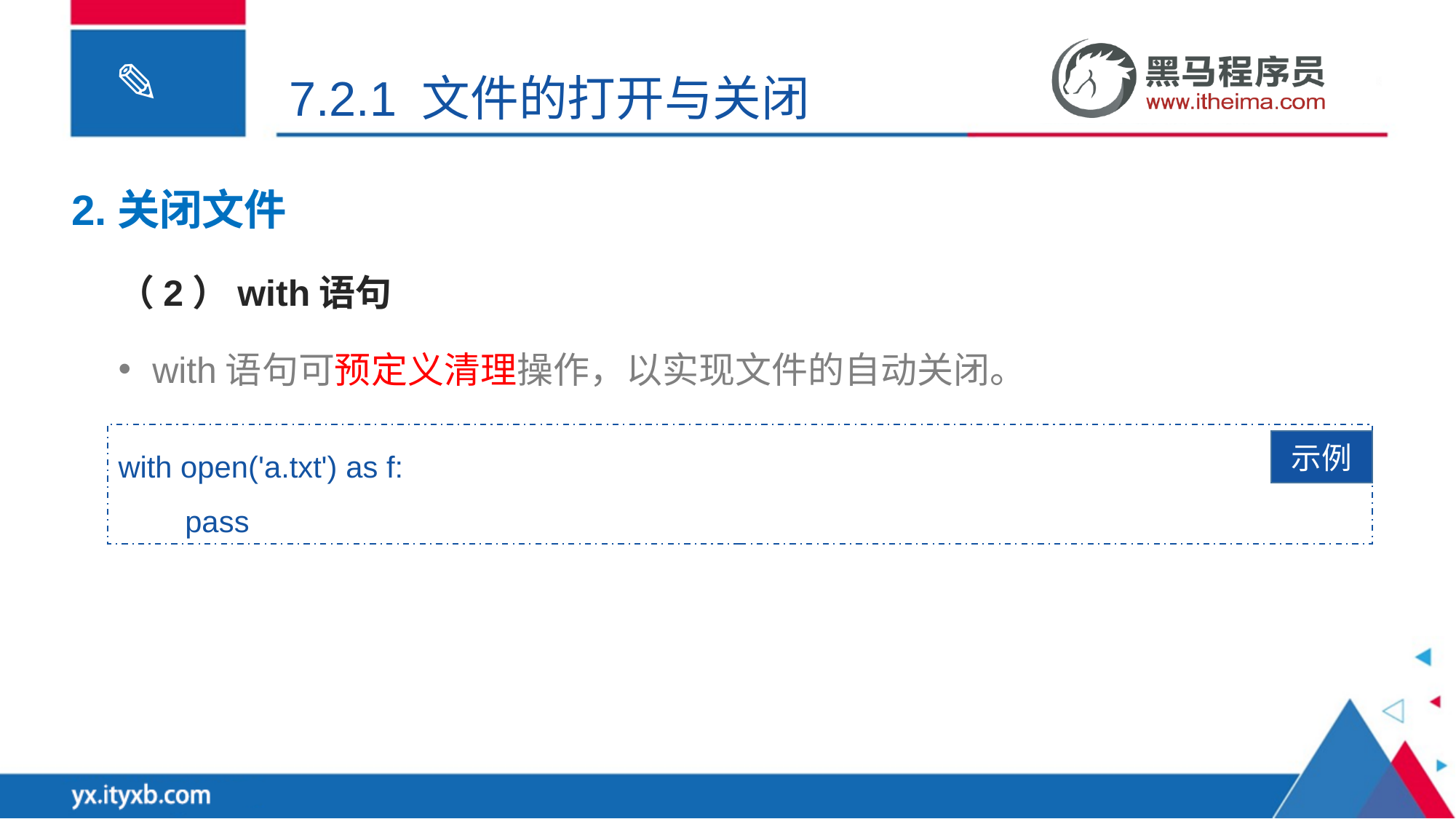

7.2.1 文件的打开与关闭
2.关闭文件
（2）with语句
with语句可预定义清理操作，以实现文件的自动关闭。
with open('a.txt') as f:
        pass
示例